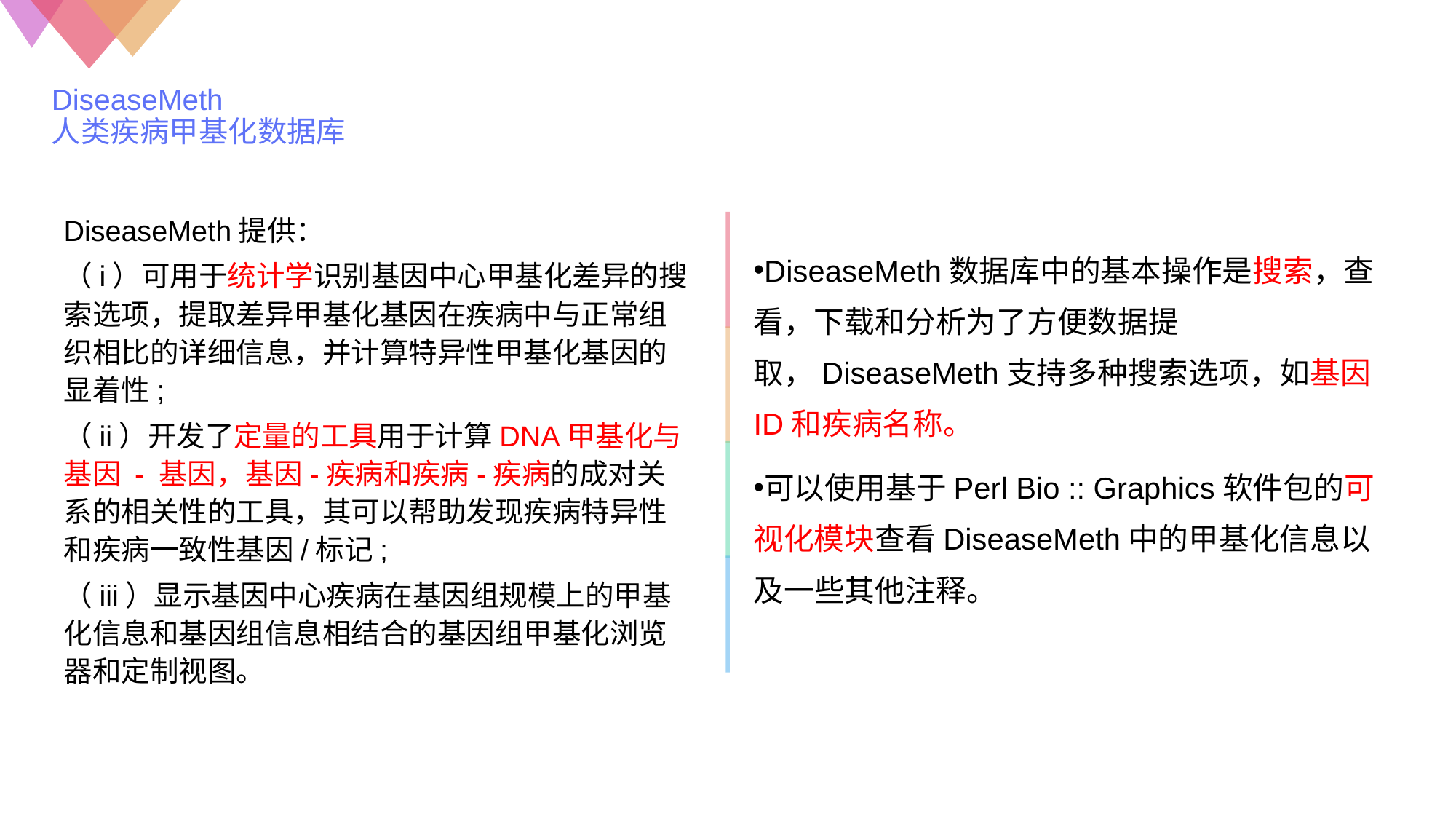

# DiseaseMeth 人类疾病甲基化数据库
DiseaseMeth提供：
（i）可用于统计学识别基因中心甲基化差异的搜索选项，提取差异甲基化基因在疾病中与正常组织相比的详细信息，并计算特异性甲基化基因的显着性;
（ii）开发了定量的工具用于计算DNA甲基化与基因 - 基因，基因-疾病和疾病-疾病的成对关系的相关性的工具，其可以帮助发现疾病特异性和疾病一致性基因/标记;
（iii）显示基因中心疾病在基因组规模上的甲基化信息和基因组信息相结合的基因组甲基化浏览器和定制视图。

DiseaseMeth数据库中的基本操作是搜索，查看，下载和分析为了方便数据提取，DiseaseMeth支持多种搜索选项，如基因ID和疾病名称。
可以使用基于Perl Bio :: Graphics软件包的可视化模块查看DiseaseMeth中的甲基化信息以及一些其他注释。